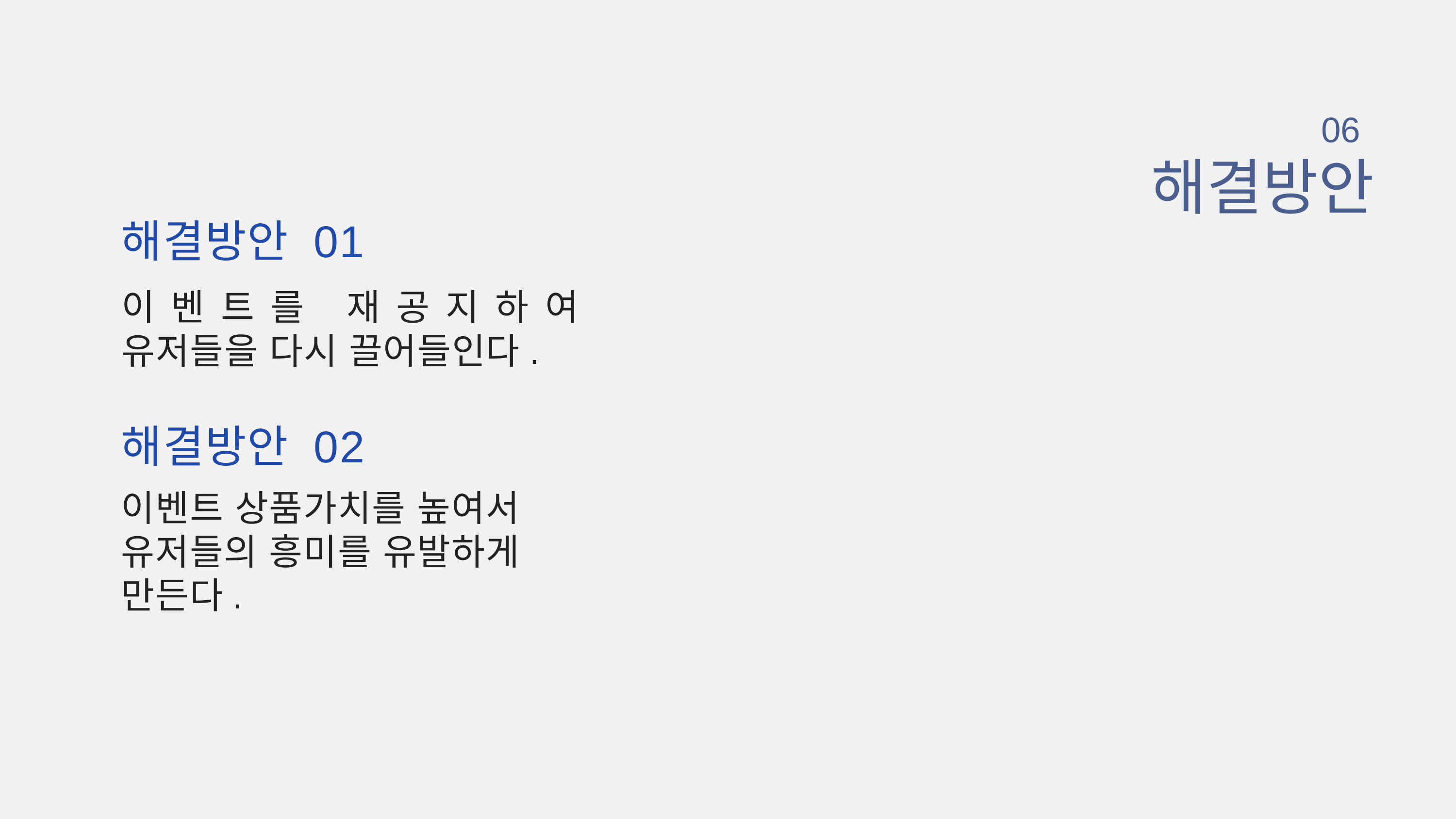

06
해결방안
해결방안 01
이벤트를 재공지하여 유저들을 다시 끌어들인다.
해결방안 02
이벤트 상품가치를 높여서
유저들의 흥미를 유발하게
만든다.